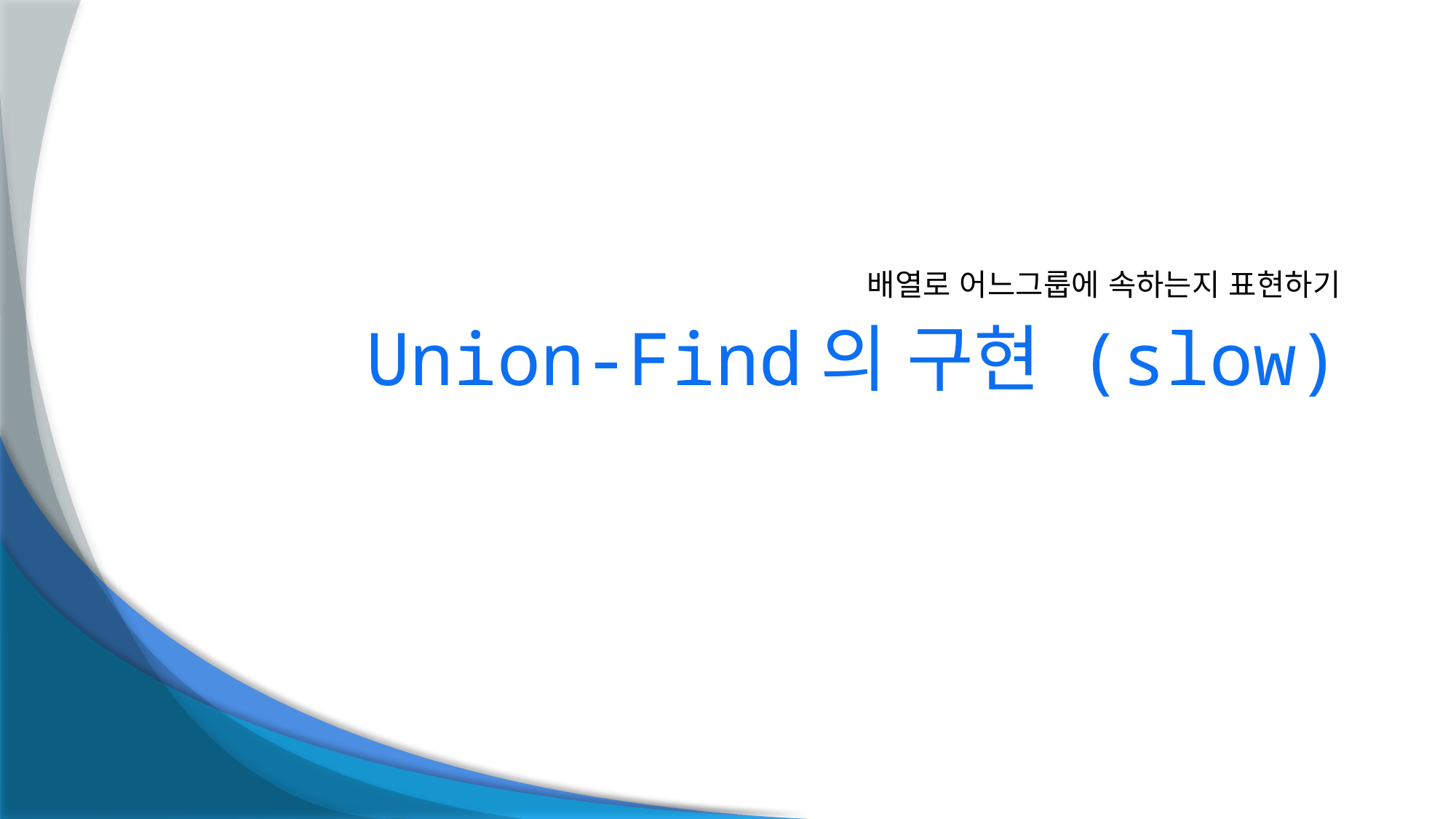

배열로 어느그룹에 속하는지 표현하기
# Union-Find의 구현 (slow)